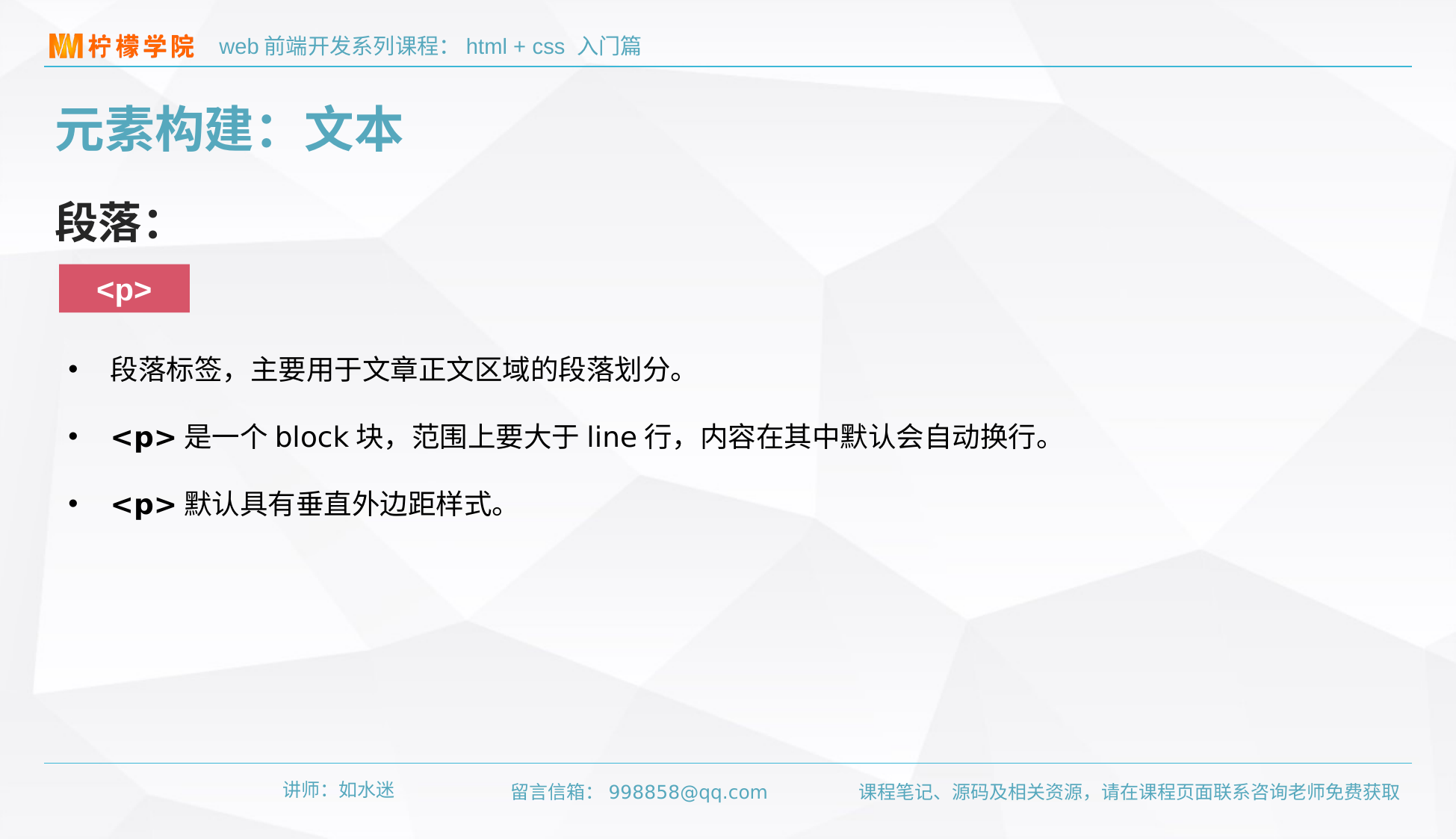

元素构建：文本
段落：
<p>
段落标签，主要用于文章正文区域的段落划分。
<p>是一个block块，范围上要大于line行，内容在其中默认会自动换行。
<p>默认具有垂直外边距样式。